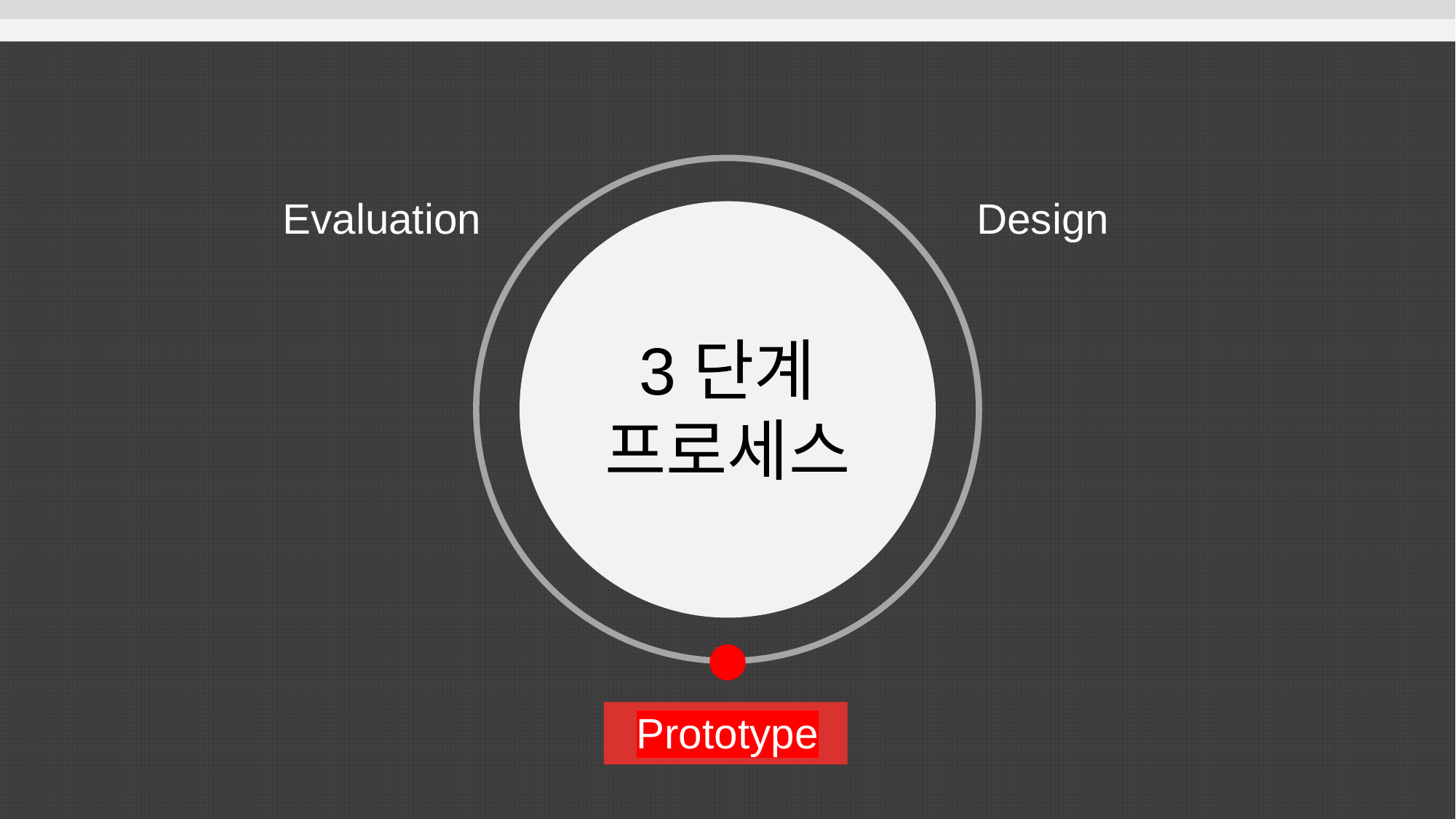

# process

Evaluation
Design

3단계
프로세스

Prototype